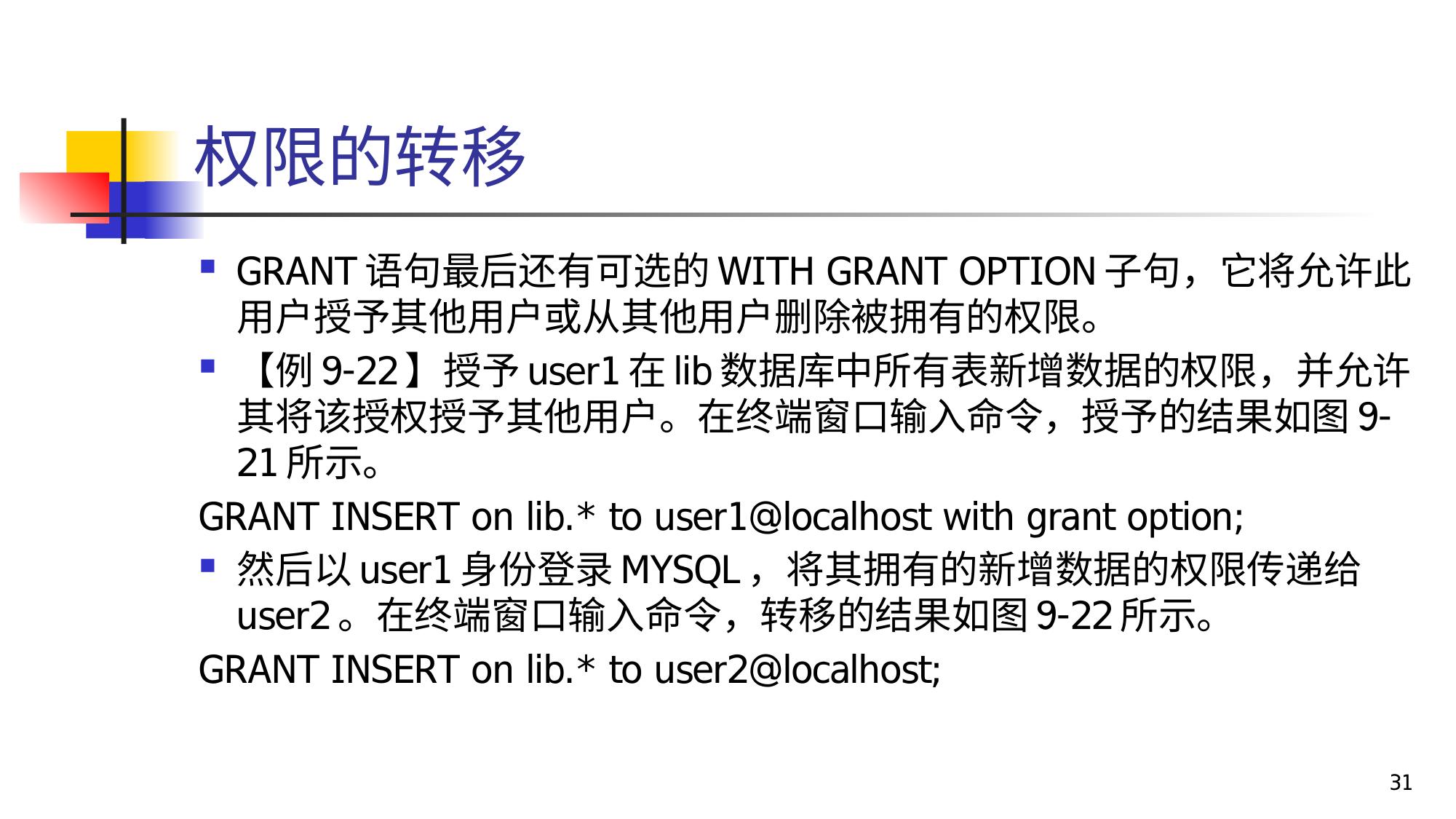

# 权限的转移
GRANT语句最后还有可选的WITH GRANT OPTION子句，它将允许此用户授予其他用户或从其他用户删除被拥有的权限。
【例9-22】授予user1在lib数据库中所有表新增数据的权限，并允许其将该授权授予其他用户。在终端窗口输入命令，授予的结果如图9-21所示。
GRANT INSERT on lib.* to user1@localhost with grant option;
然后以user1身份登录MYSQL，将其拥有的新增数据的权限传递给user2。在终端窗口输入命令，转移的结果如图9-22所示。
GRANT INSERT on lib.* to user2@localhost;

31